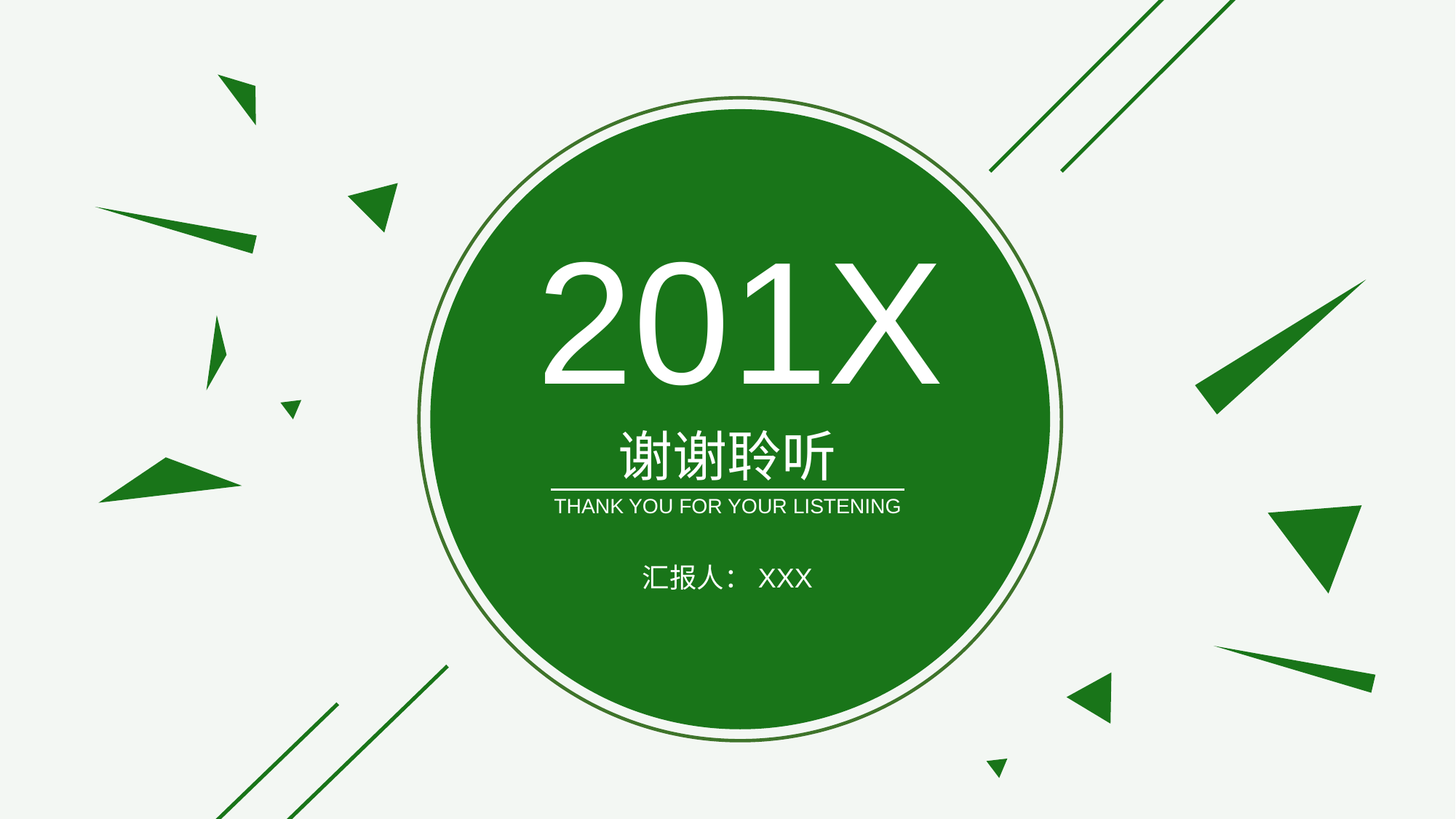

201X

谢谢聆听

THANK YOU FOR YOUR LISTENING

汇报人：XXX